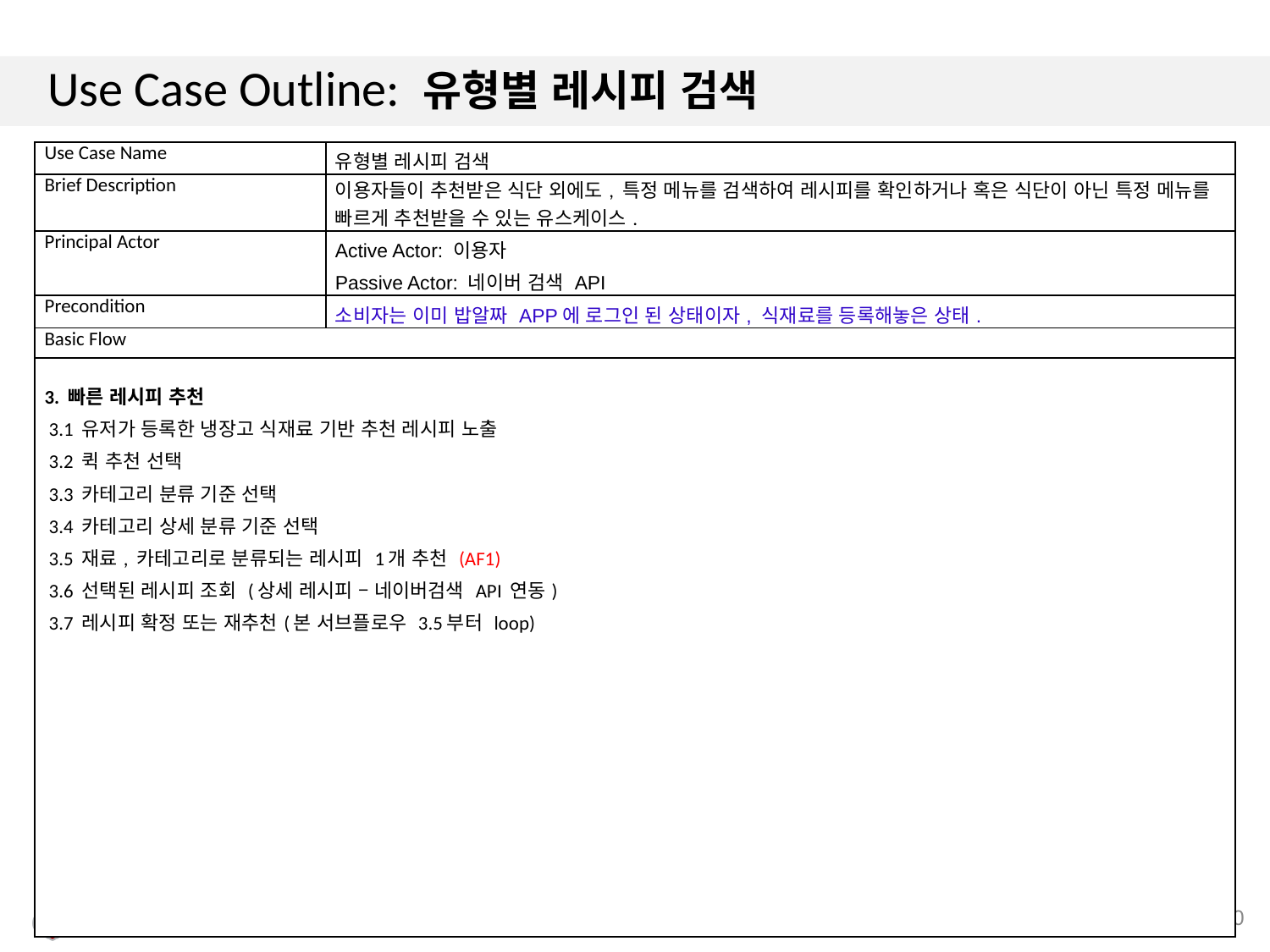

# Use Case Outline: 유형별 레시피 검색
| Use Case Name | 유형별 레시피 검색 |
| --- | --- |
| Brief Description | 이용자들이 추천받은 식단 외에도, 특정 메뉴를 검색하여 레시피를 확인하거나 혹은 식단이 아닌 특정 메뉴를 빠르게 추천받을 수 있는 유스케이스. |
| Principal Actor | Active Actor: 이용자 Passive Actor: 네이버 검색 API |
| Precondition | 소비자는 이미 밥알짜 APP에 로그인 된 상태이자, 식재료를 등록해놓은 상태. |
| Basic Flow |  |
| 3. 빠른 레시피 추천 3.1 유저가 등록한 냉장고 식재료 기반 추천 레시피 노출 3.2 퀵 추천 선택 3.3 카테고리 분류 기준 선택 3.4 카테고리 상세 분류 기준 선택 3.5 재료, 카테고리로 분류되는 레시피 1개 추천 (AF1) 3.6 선택된 레시피 조회 (상세 레시피 – 네이버검색 API 연동) 3.7 레시피 확정 또는 재추천(본 서브플로우 3.5부터 loop) |  |
10